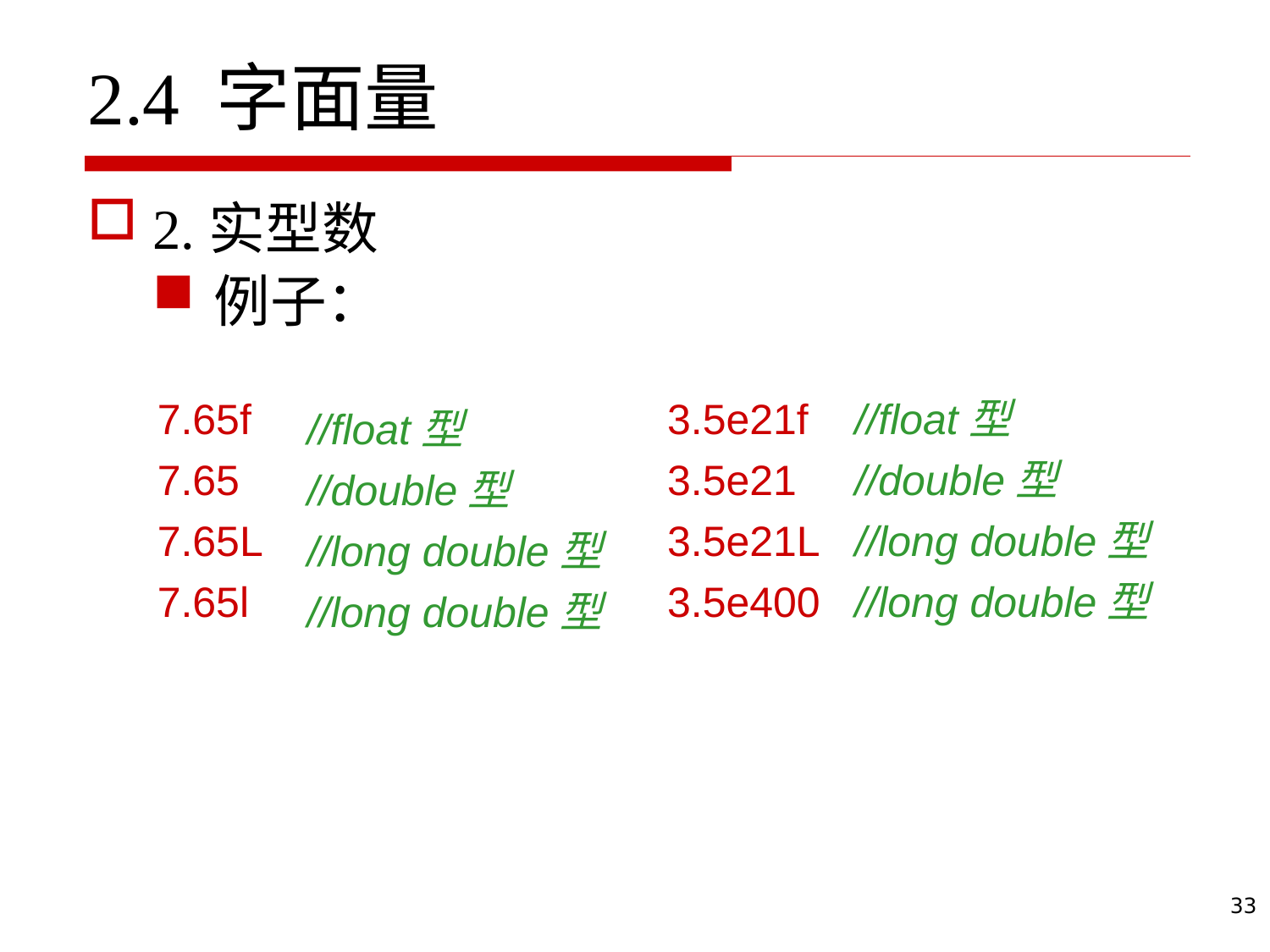

#
2.4 字面量
2.实型数
例子：

7.65f
7.65
7.65L
7.65l
3.5e21f
3.5e21
3.5e21L
3.5e400
//float型
//double型
//long double型
//long double型
//float型
//double型
//long double型
//long double型
33